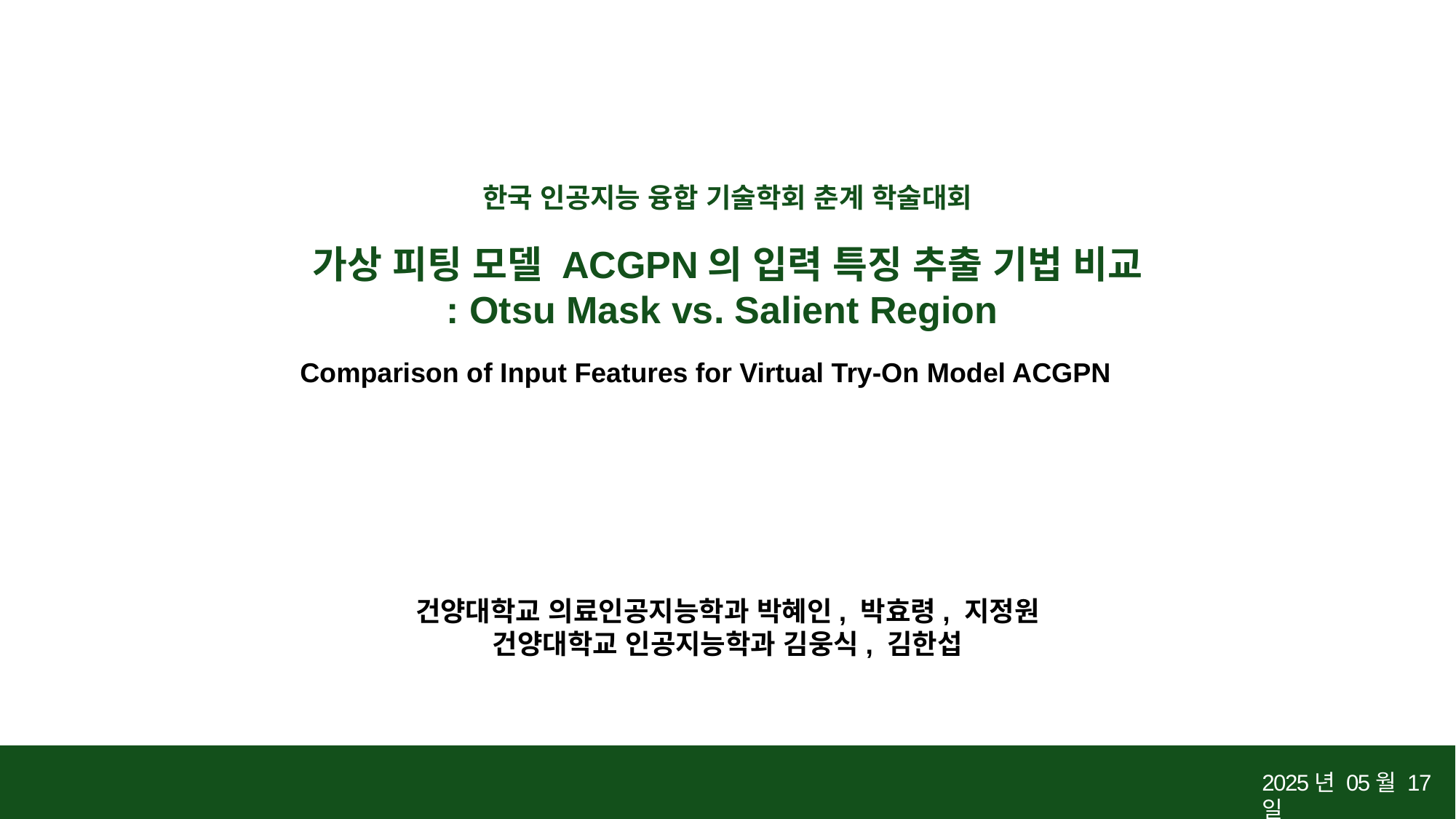

한국 인공지능 융합 기술학회 춘계 학술대회
가상 피팅 모델 ACGPN의 입력 특징 추출 기법 비교
: Otsu Mask vs. Salient Region
Comparison of Input Features for Virtual Try-On Model ACGPN
건양대학교 의료인공지능학과 박혜인, 박효령, 지정원
건양대학교 인공지능학과 김웅식, 김한섭

2025년 05월 17일